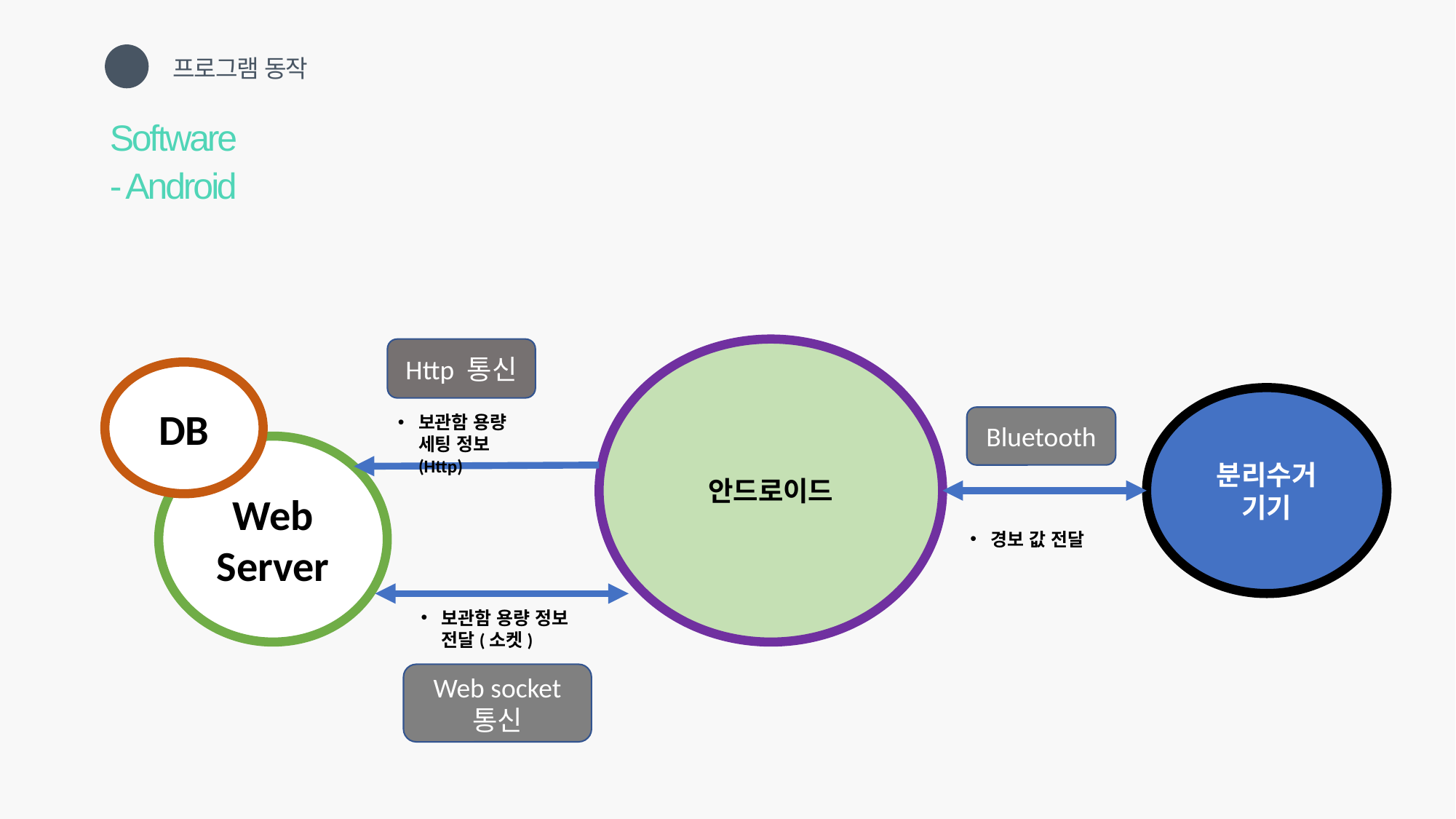

프로그램 동작
03
Software
- Android
Http 통신
안드로이드
DB
분리수거
기기
보관함 용량 세팅 정보 (Http)
Bluetooth
Web Server
경보 값 전달
보관함 용량 정보 전달(소켓)
Web socket 통신